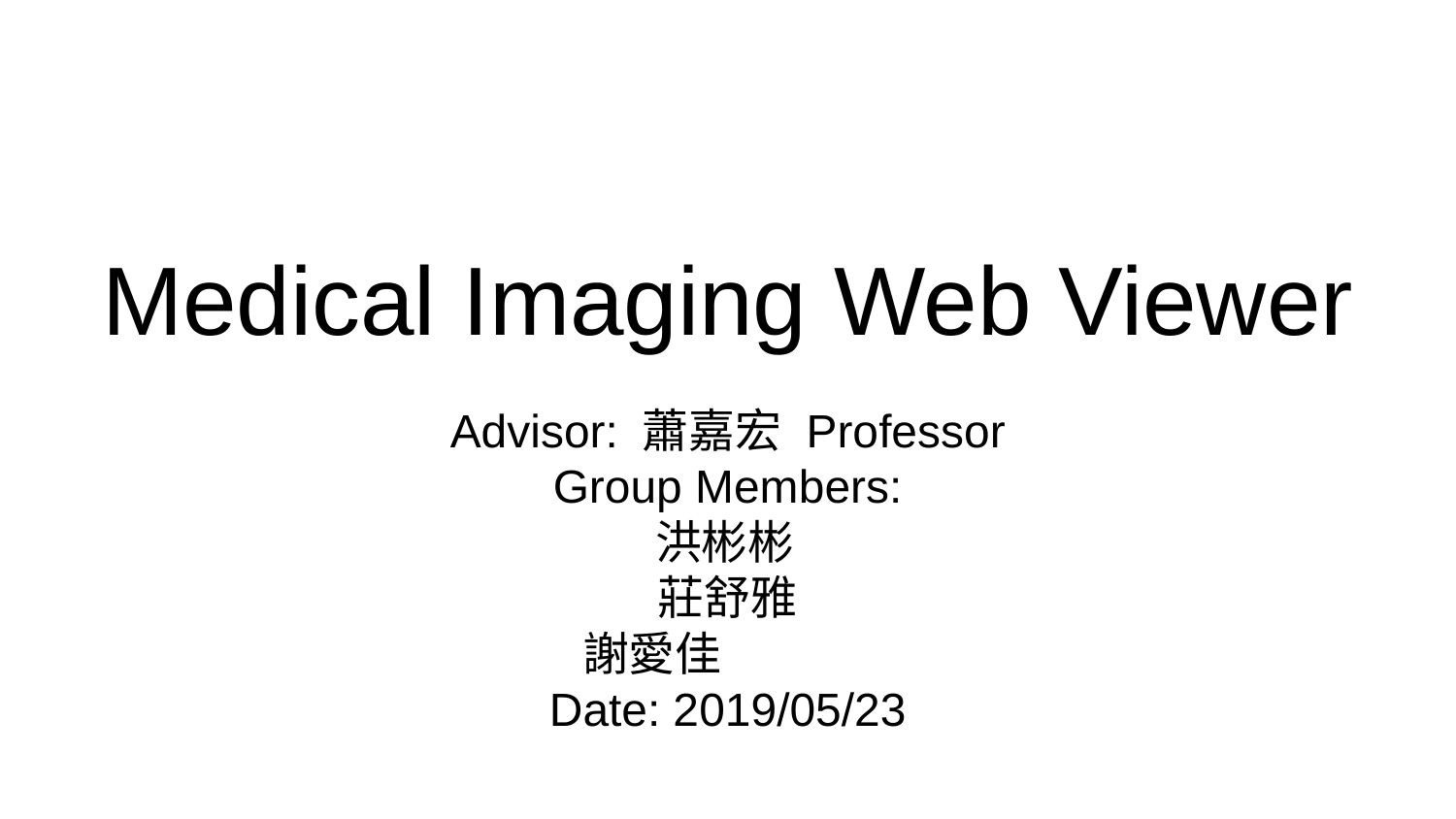

# Medical Imaging Web Viewer
Advisor: 蕭嘉宏 Professor
Group Members:
洪彬彬
莊舒雅
謝愛佳
Date: 2019/05/23